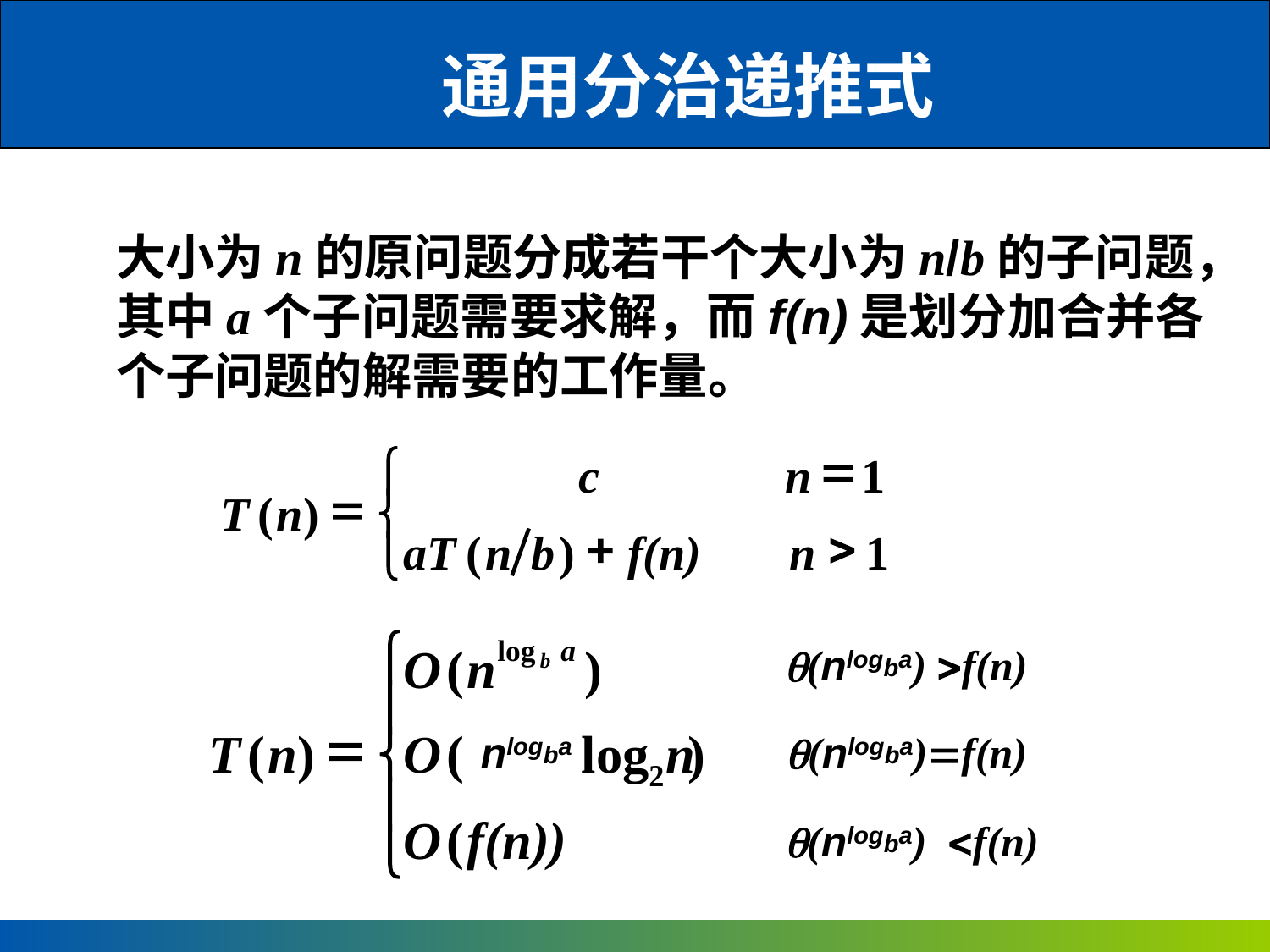

通用分治递推式
大小为n的原问题分成若干个大小为n/b的子问题，其中a个子问题需要求解，而f(n)是划分加合并各个子问题的解需要的工作量。

=

c
n
1
=
T
(
n
)

+
>
aT
(
n
b
)
f(n)
n
1

log
a
O
(
n
)
θ(nlogba) >f(n)
b

=
T
(
n
)
O
(
log2
n
)

nlogba
θ(nlogba)=f(n)

O
(
f(n))
θ(nlogba) <f(n)